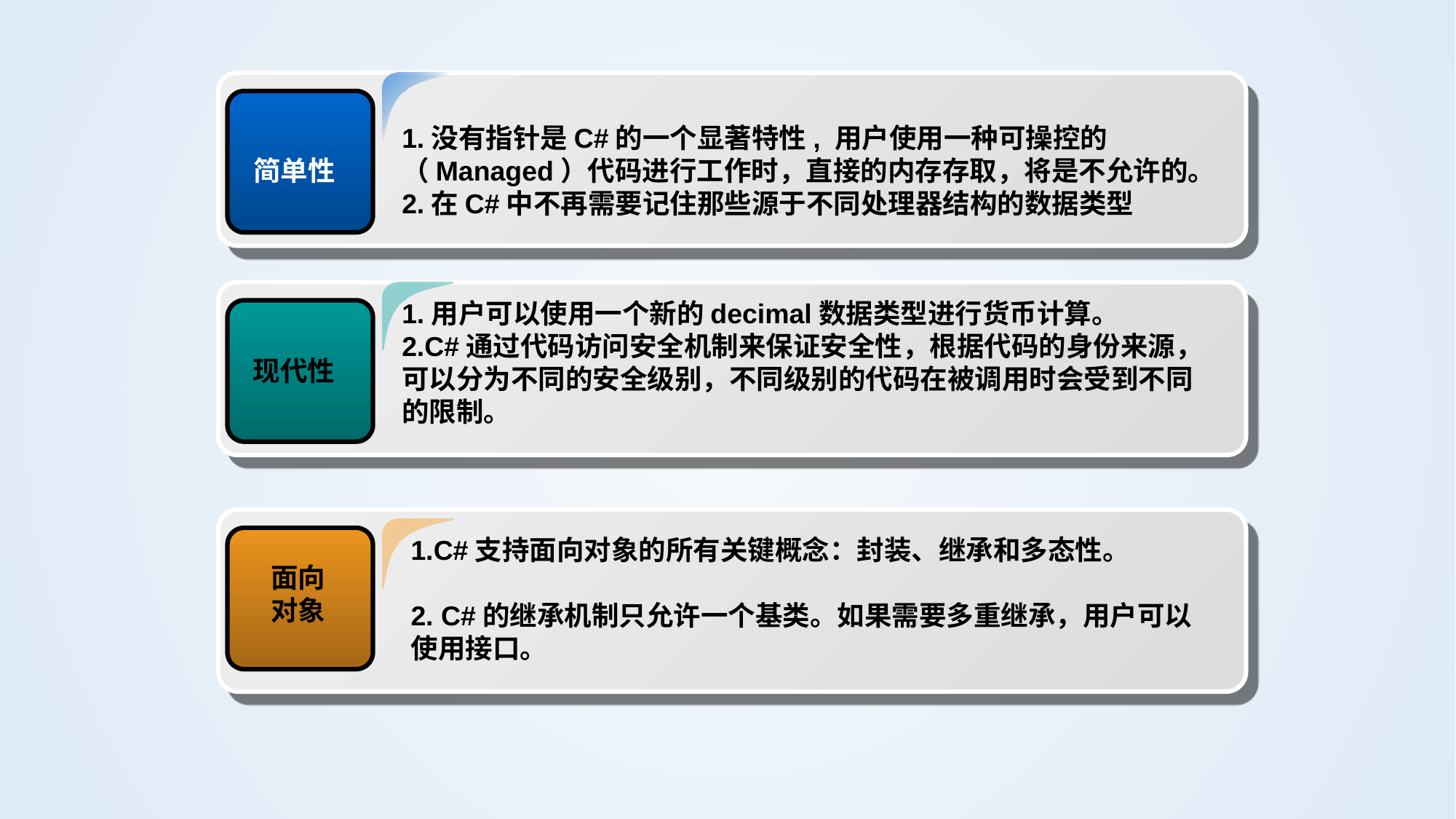

1.没有指针是C#的一个显著特性, 用户使用一种可操控的（Managed）代码进行工作时，直接的内存存取，将是不允许的。
2.在C#中不再需要记住那些源于不同处理器结构的数据类型

  简单性

1.用户可以使用一个新的decimal数据类型进行货币计算。
2.C#通过代码访问安全机制来保证安全性，根据代码的身份来源，可以分为不同的安全级别，不同级别的代码在被调用时会受到不同的限制。

  现代性

1.C#支持面向对象的所有关键概念：封装、继承和多态性。

2. C#的继承机制只允许一个基类。如果需要多重继承，用户可以使用接口。

面向  对象